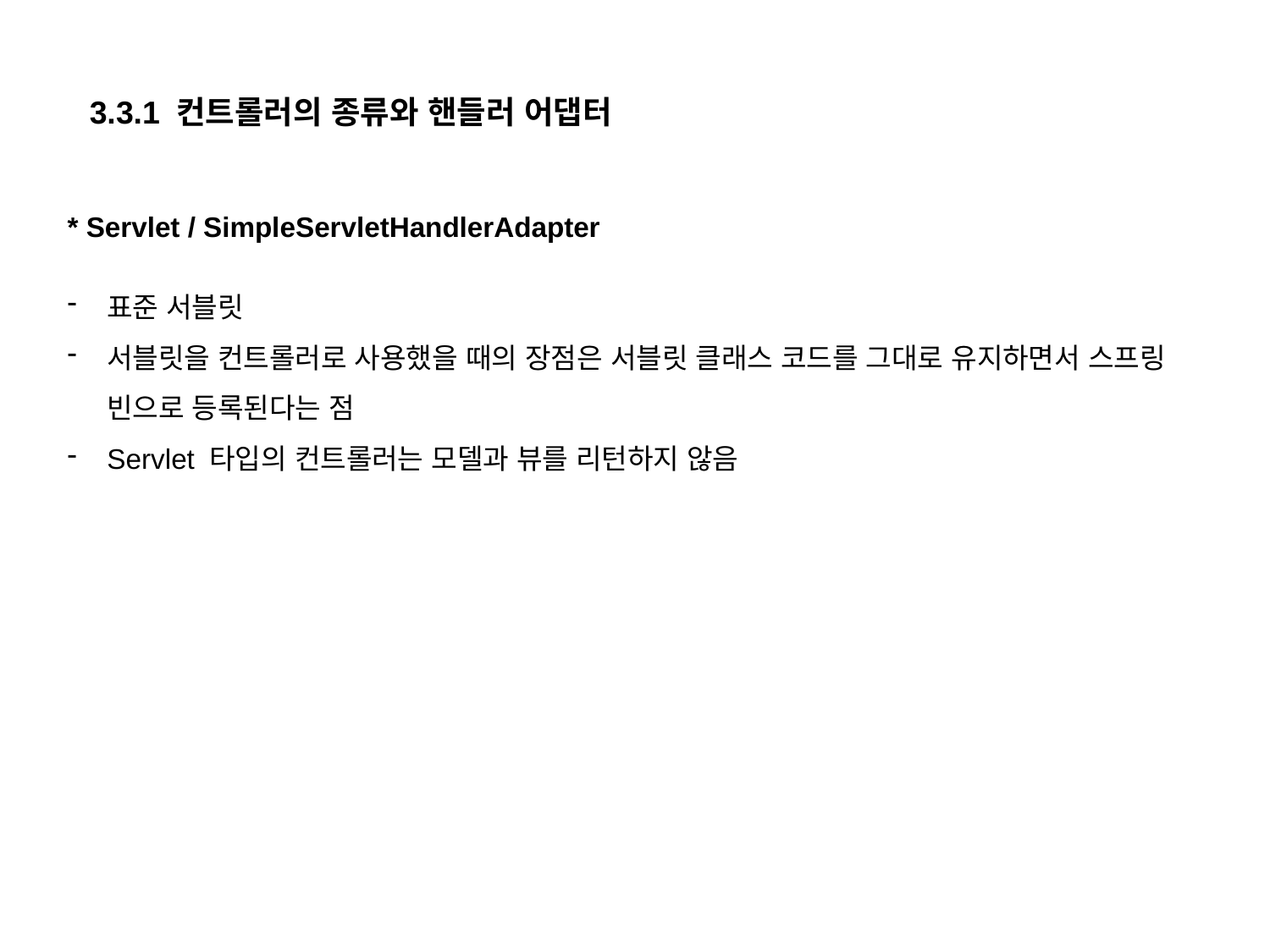

3.3.1 컨트롤러의 종류와 핸들러 어댑터
* Servlet / SimpleServletHandlerAdapter
표준 서블릿
서블릿을 컨트롤러로 사용했을 때의 장점은 서블릿 클래스 코드를 그대로 유지하면서 스프링 빈으로 등록된다는 점
Servlet 타입의 컨트롤러는 모델과 뷰를 리턴하지 않음